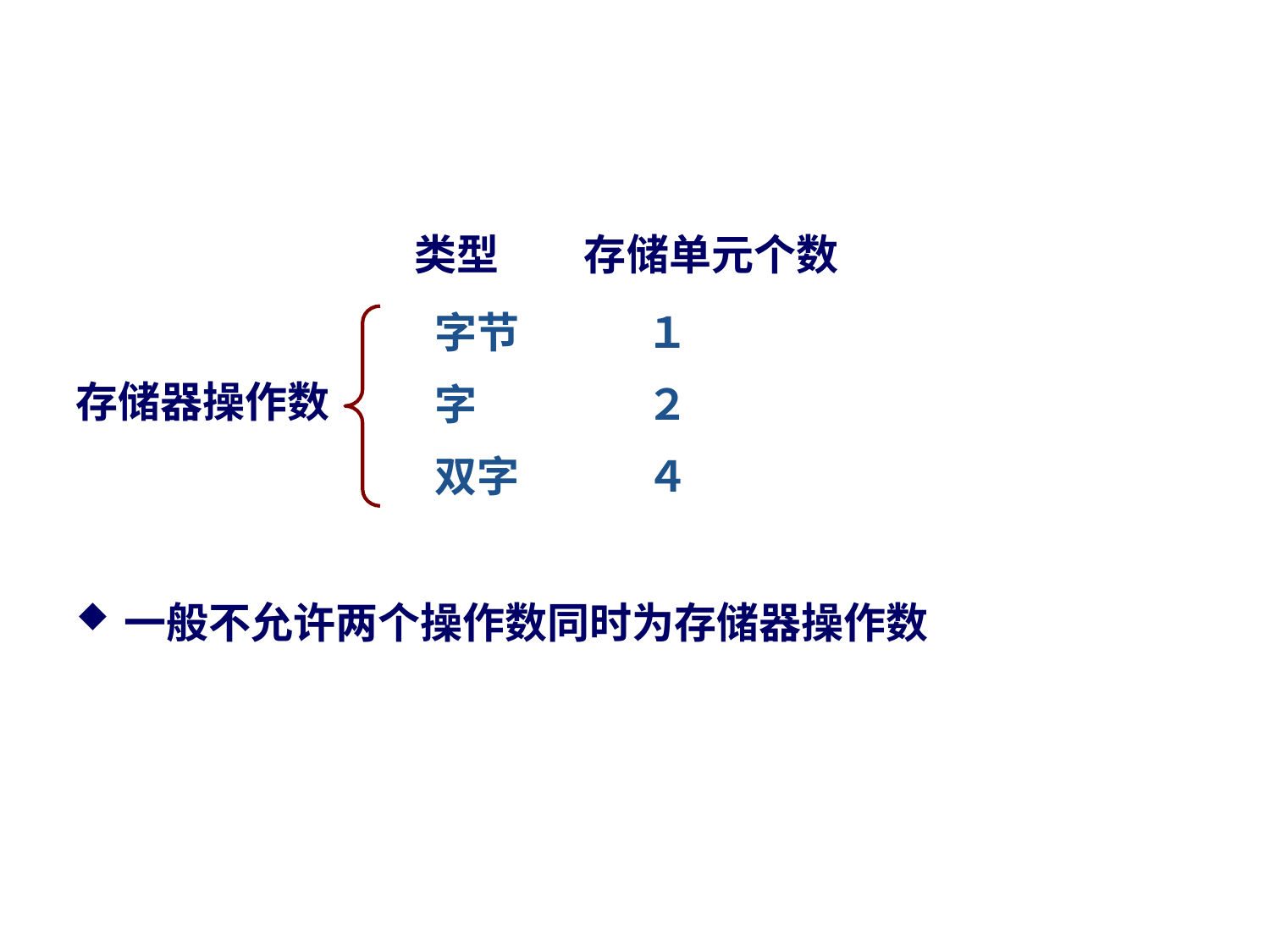

#
　　　　　　　　类型　　存储单元个数

存储器操作数

一般不允许两个操作数同时为存储器操作数

字节　　　１
字　　　　２
双字　　　４